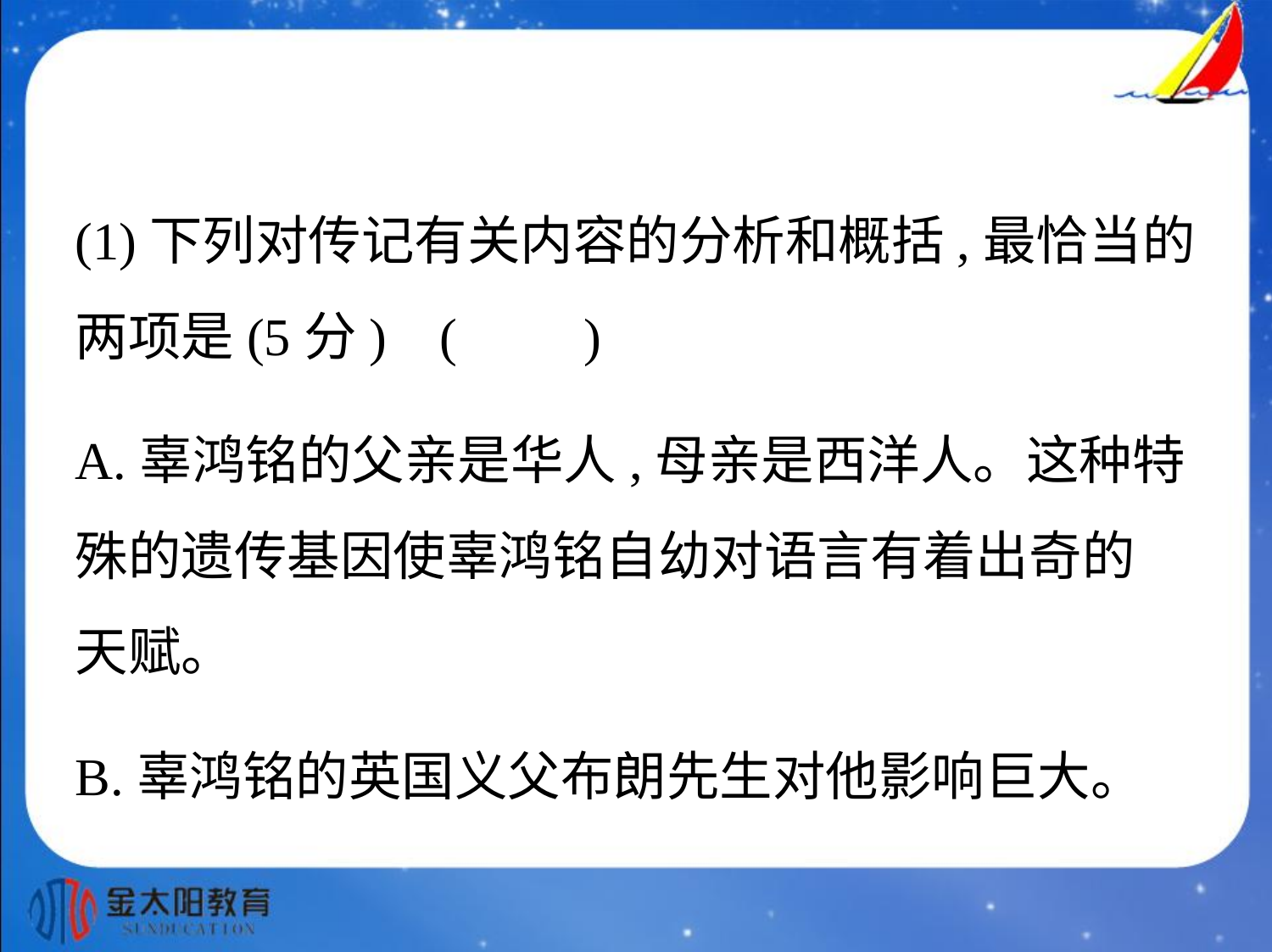

(1)下列对传记有关内容的分析和概括,最恰当的
两项是(5分) (　    )
A.辜鸿铭的父亲是华人,母亲是西洋人。这种特
殊的遗传基因使辜鸿铭自幼对语言有着出奇的
天赋。
B.辜鸿铭的英国义父布朗先生对他影响巨大。